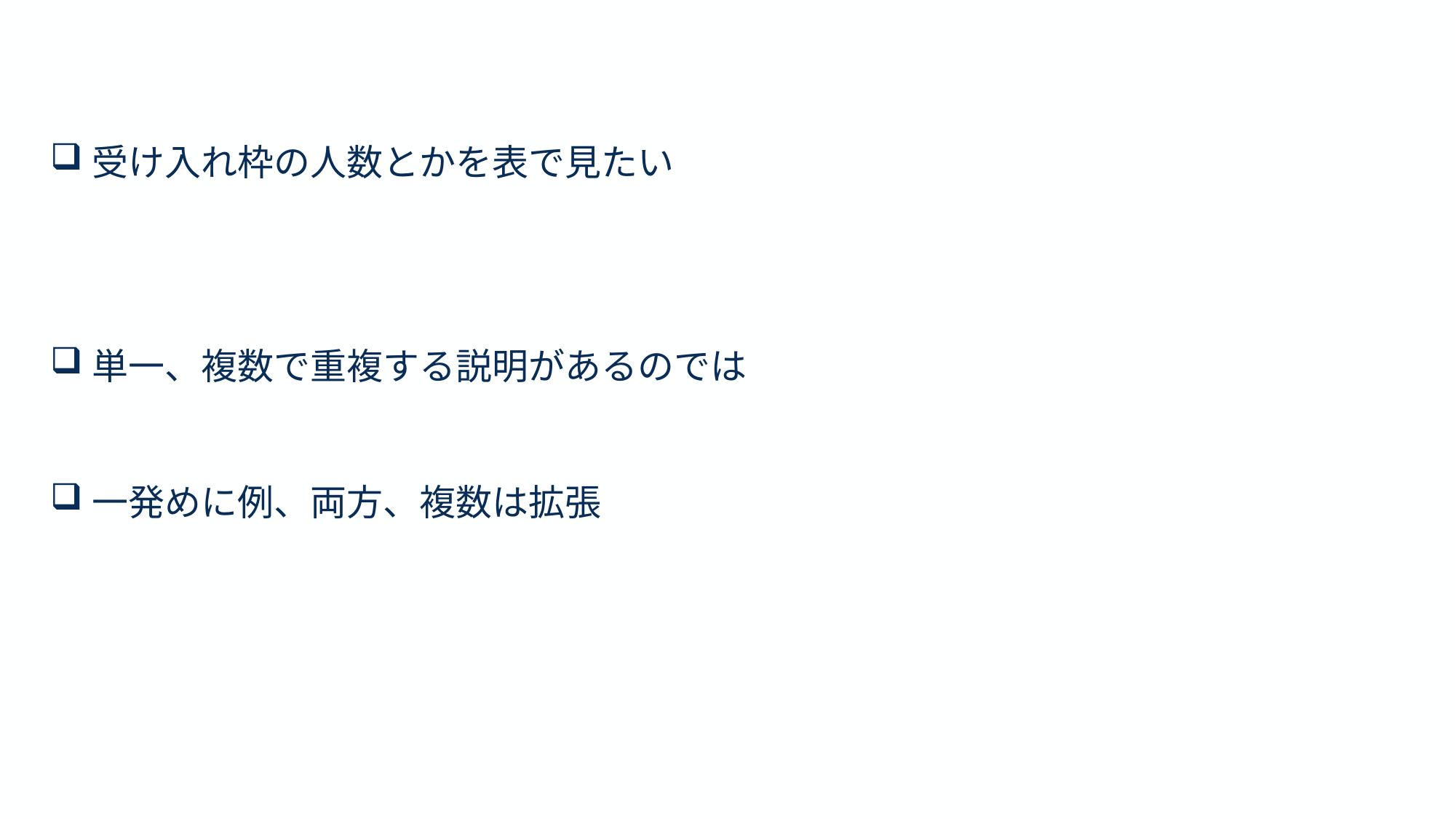

#
81
受け入れ枠の人数とかを表で見たい

単一、複数で重複する説明があるのでは

一発めに例、両方、複数は拡張